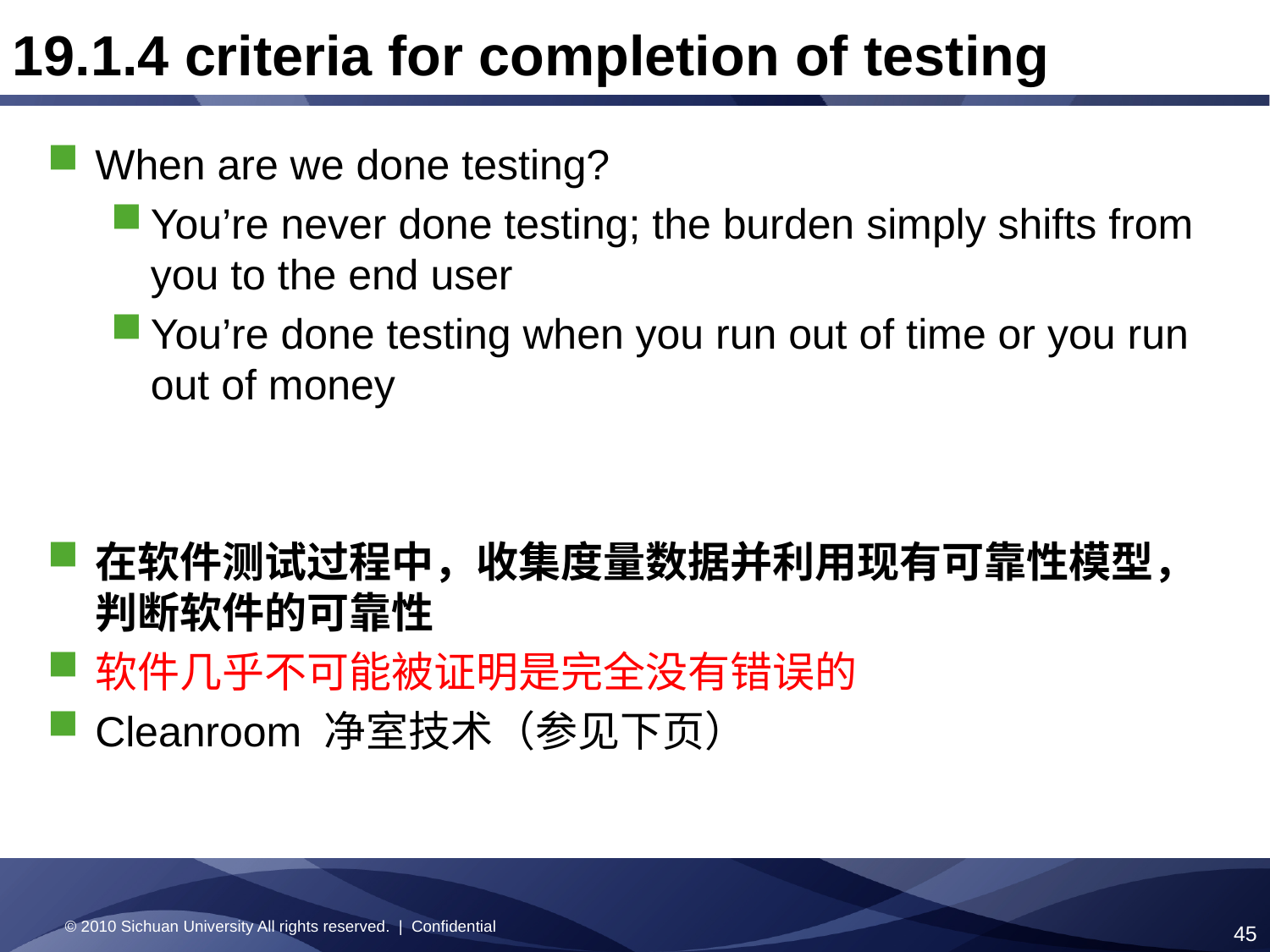

19.1.4 criteria for completion of testing
When are we done testing?
You’re never done testing; the burden simply shifts from you to the end user
You’re done testing when you run out of time or you run out of money

在软件测试过程中，收集度量数据并利用现有可靠性模型，判断软件的可靠性
软件几乎不可能被证明是完全没有错误的
Cleanroom 净室技术（参见下页）
© 2010 Sichuan University All rights reserved.  |  Confidential
45